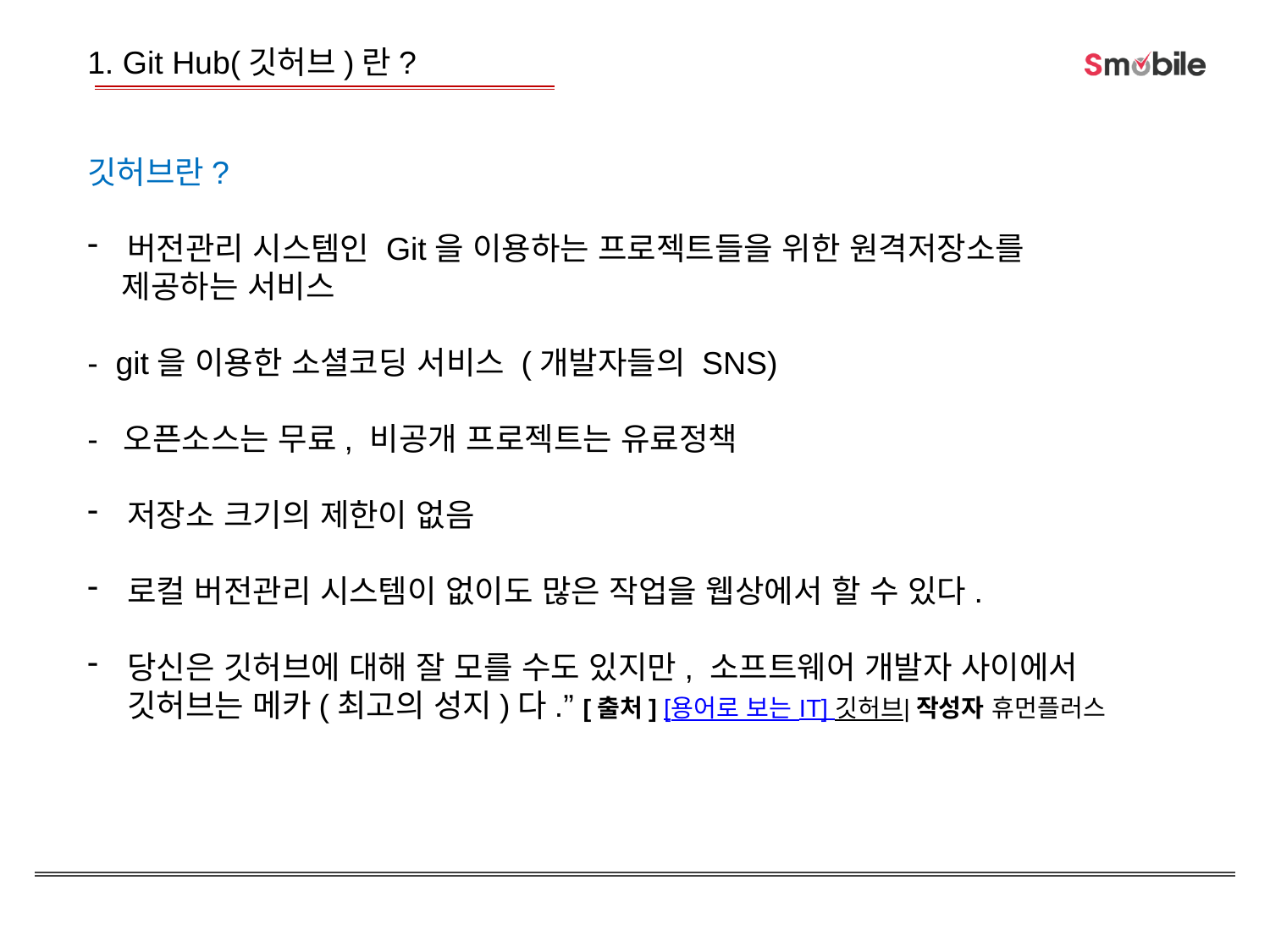

1. Git Hub(깃허브)란?
깃허브란?

버전관리 시스템인 Git을 이용하는 프로젝트들을 위한 원격저장소를
   제공하는 서비스

-  git을 이용한 소셜코딩 서비스 (개발자들의 SNS)

-  오픈소스는 무료, 비공개 프로젝트는 유료정책

저장소 크기의 제한이 없음

로컬 버전관리 시스템이 없이도 많은 작업을 웹상에서 할 수 있다.

당신은 깃허브에 대해 잘 모를 수도 있지만, 소프트웨어 개발자 사이에서 깃허브는 메카(최고의 성지)다.” [출처] [용어로 보는 IT] 깃허브|작성자 휴먼플러스